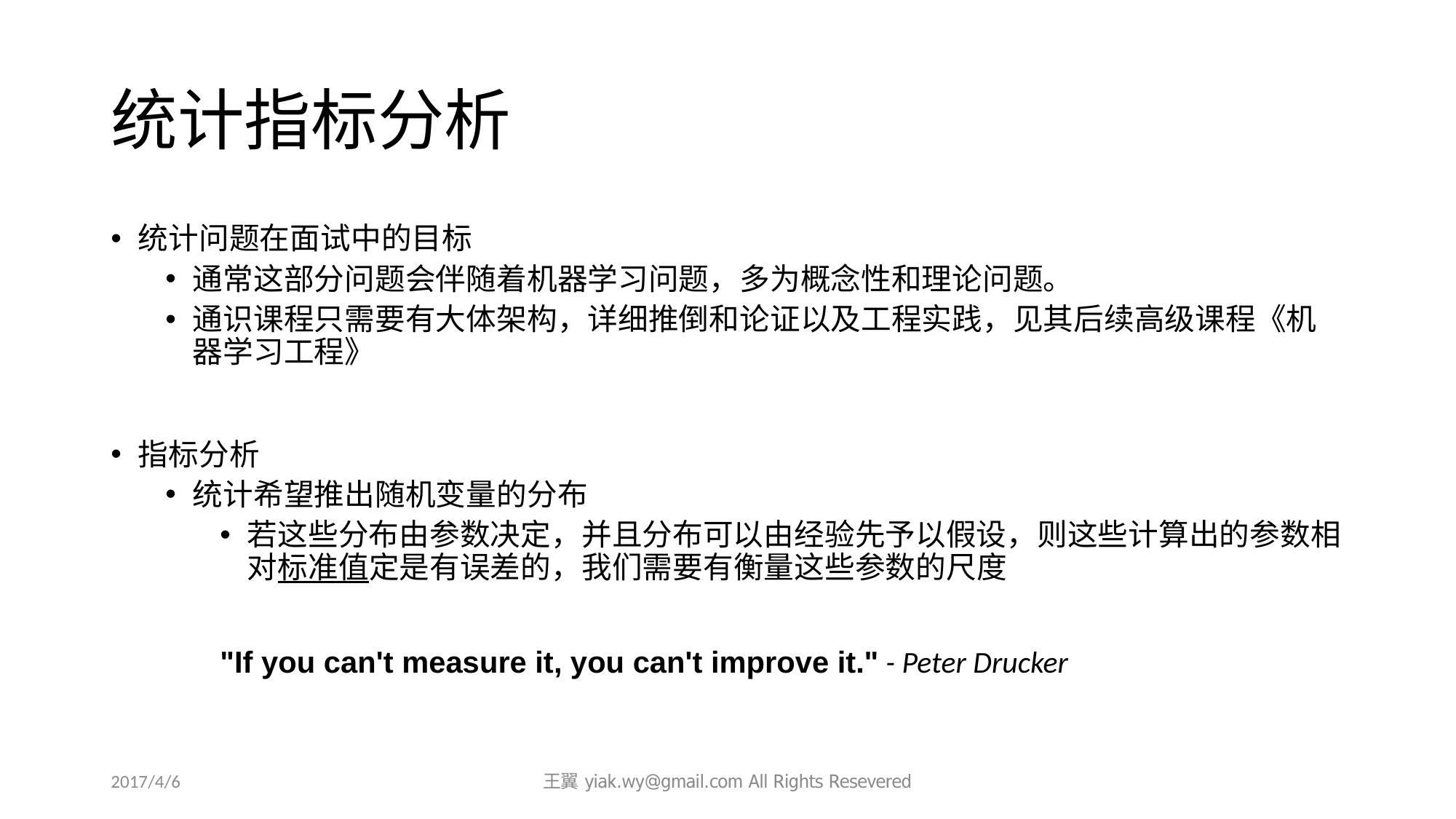

# 统计指标分析
统计问题在面试中的目标
通常这部分问题会伴随着机器学习问题，多为概念性和理论问题。
通识课程只需要有大体架构，详细推倒和论证以及工程实践，见其后续高级课程《机器学习工程》

指标分析
统计希望推出随机变量的分布
若这些分布由参数决定，并且分布可以由经验先予以假设，则这些计算出的参数相对标准值定是有误差的，我们需要有衡量这些参数的尺度

"If you can't measure it, you can't improve it." - Peter Drucker

2017/4/6
王翼 yiak.wy@gmail.com All Rights Resevered